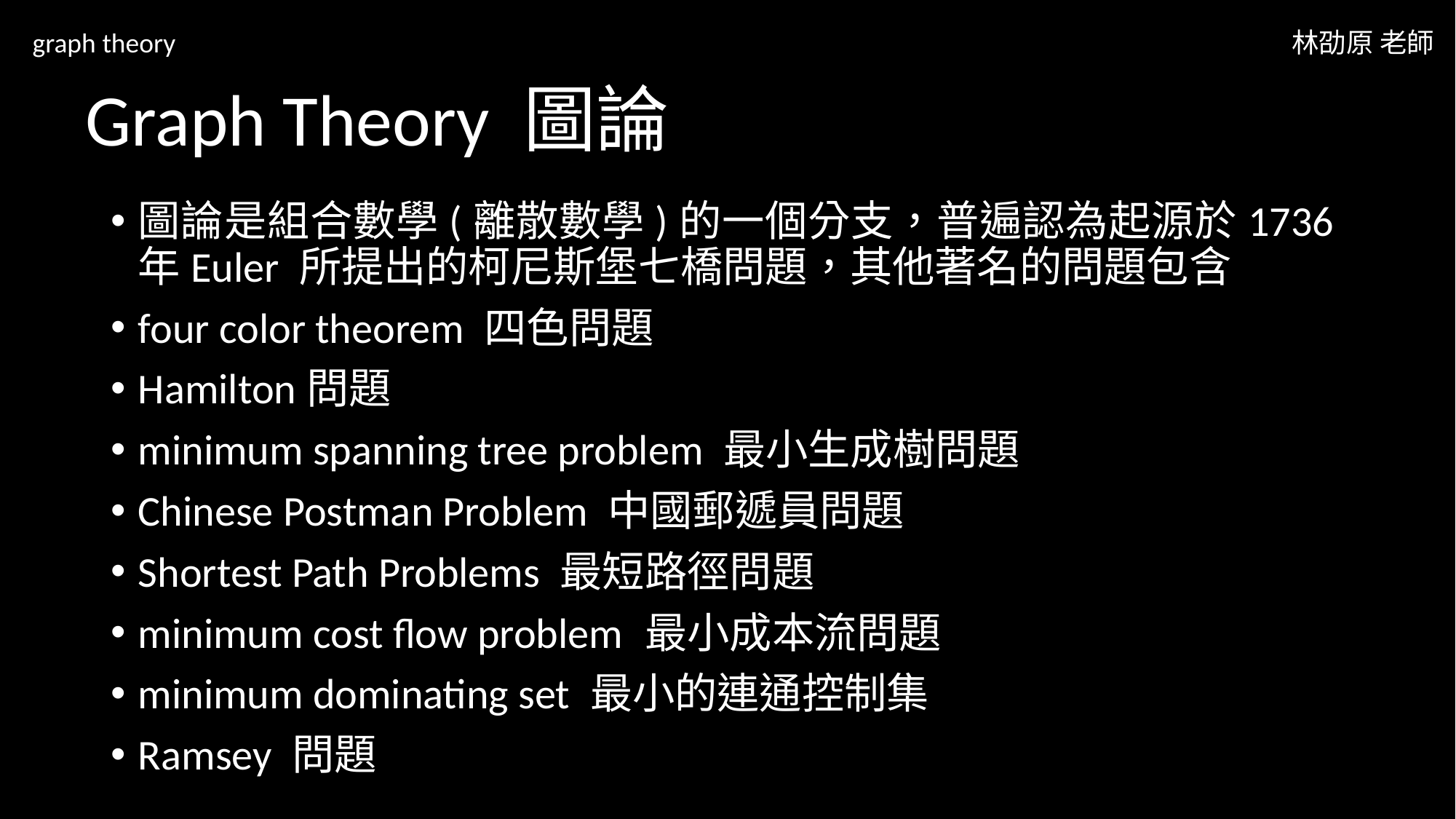

graph theory
林劭原 老師
# Graph Theory 圖論
圖論是組合數學(離散數學)的一個分支，普遍認為起源於1736年Euler 所提出的柯尼斯堡七橋問題，其他著名的問題包含
four color theorem 四色問題
Hamilton問題
minimum spanning tree problem 最小生成樹問題
Chinese Postman Problem 中國郵遞員問題
Shortest Path Problems 最短路徑問題
minimum cost flow problem 最小成本流問題
minimum dominating set 最小的連通控制集
Ramsey 問題